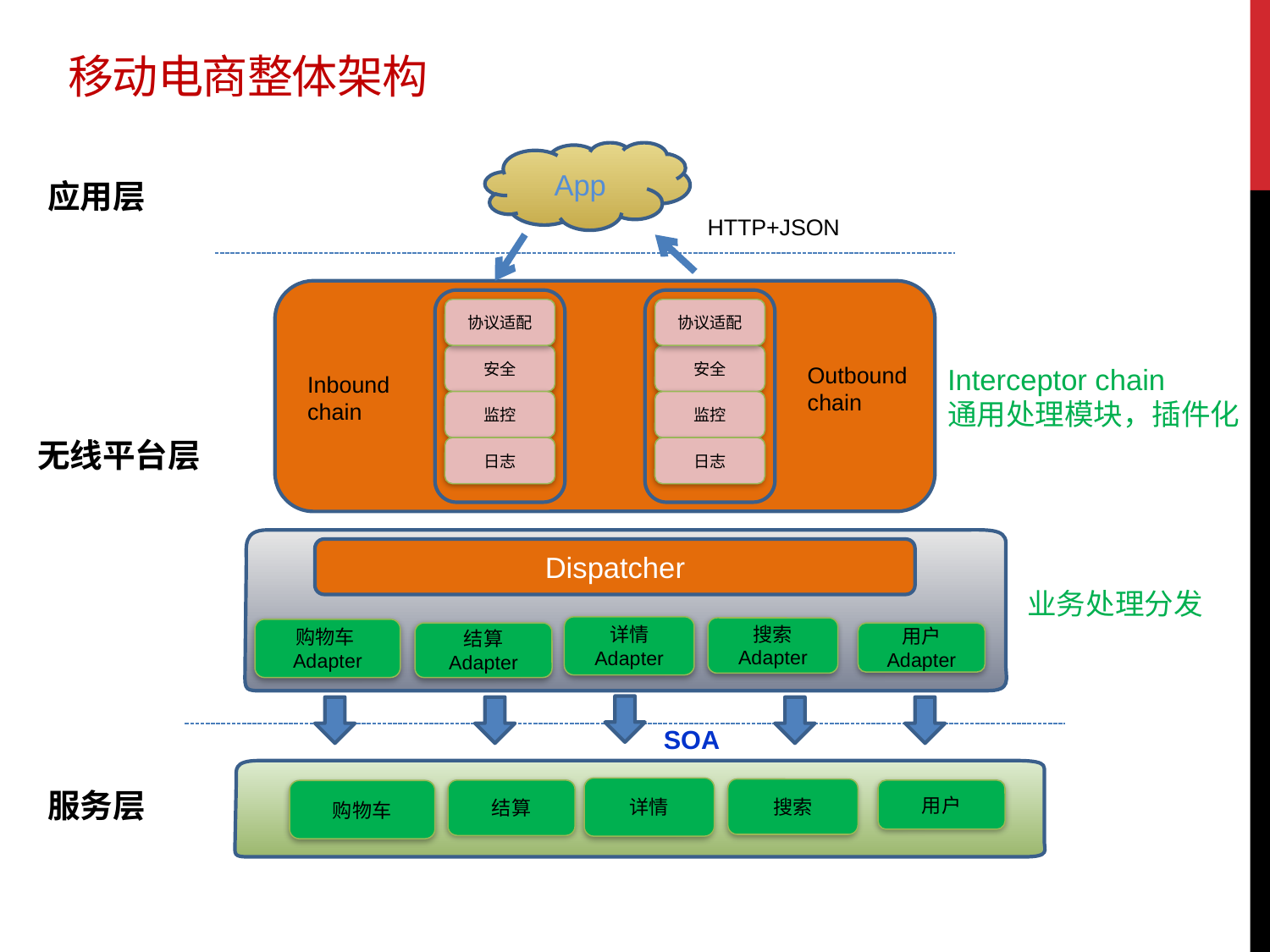

# 移动电商整体架构

App
应用层
HTTP+JSON

协议适配
协议适配
安全
安全
Outbound
chain
Interceptor chain
通用处理模块，插件化
Inbound
chain
监控
监控
无线平台层
日志
日志

Dispatcher
业务处理分发
详情
Adapter
搜索
Adapter
购物车Adapter
结算
Adapter
用户
Adapter

SOA

详情
搜索
服务层
结算
用户
购物车